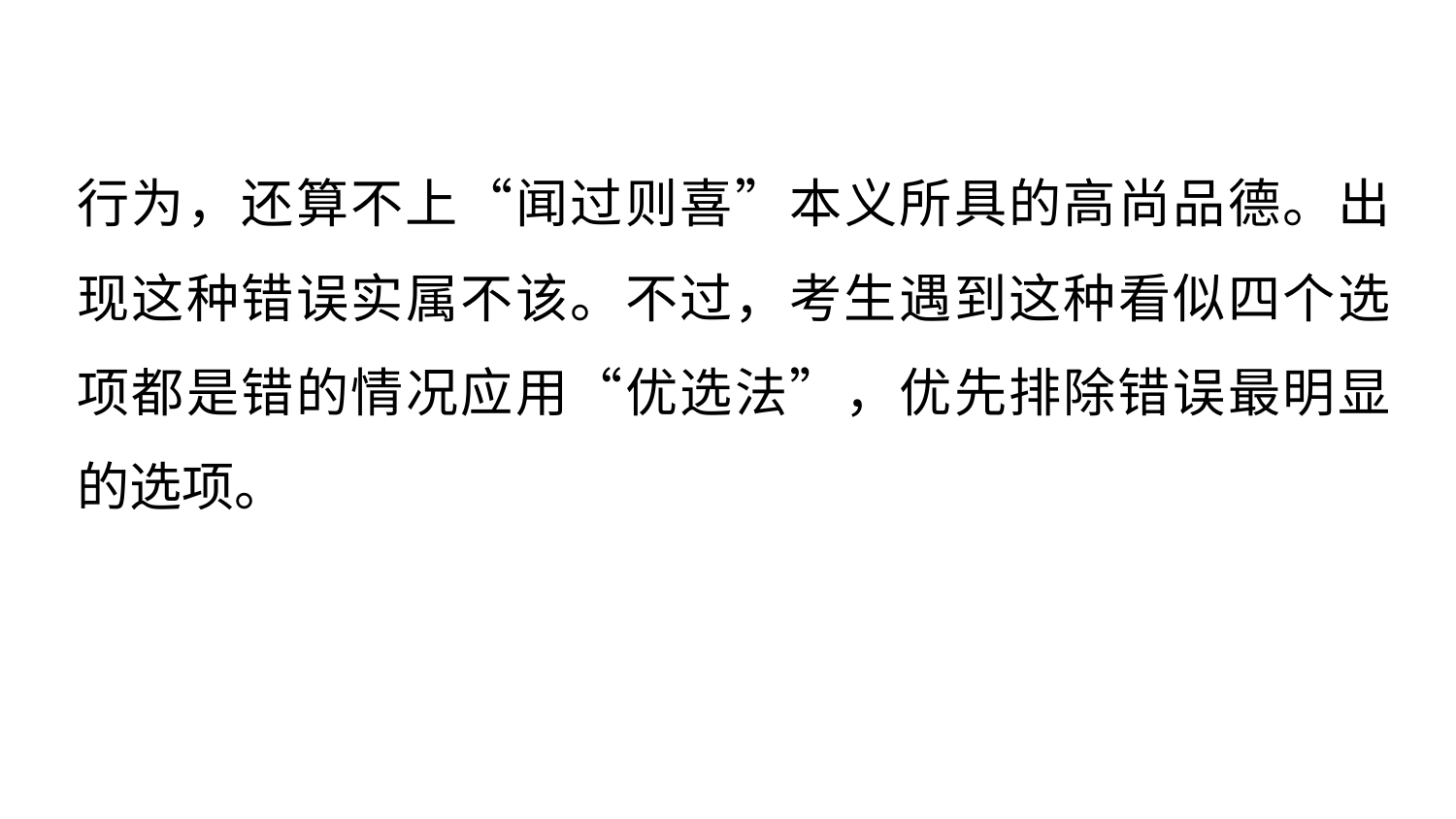

行为，还算不上“闻过则喜”本义所具的高尚品德。出现这种错误实属不该。不过，考生遇到这种看似四个选项都是错的情况应用“优选法”，优先排除错误最明显的选项。